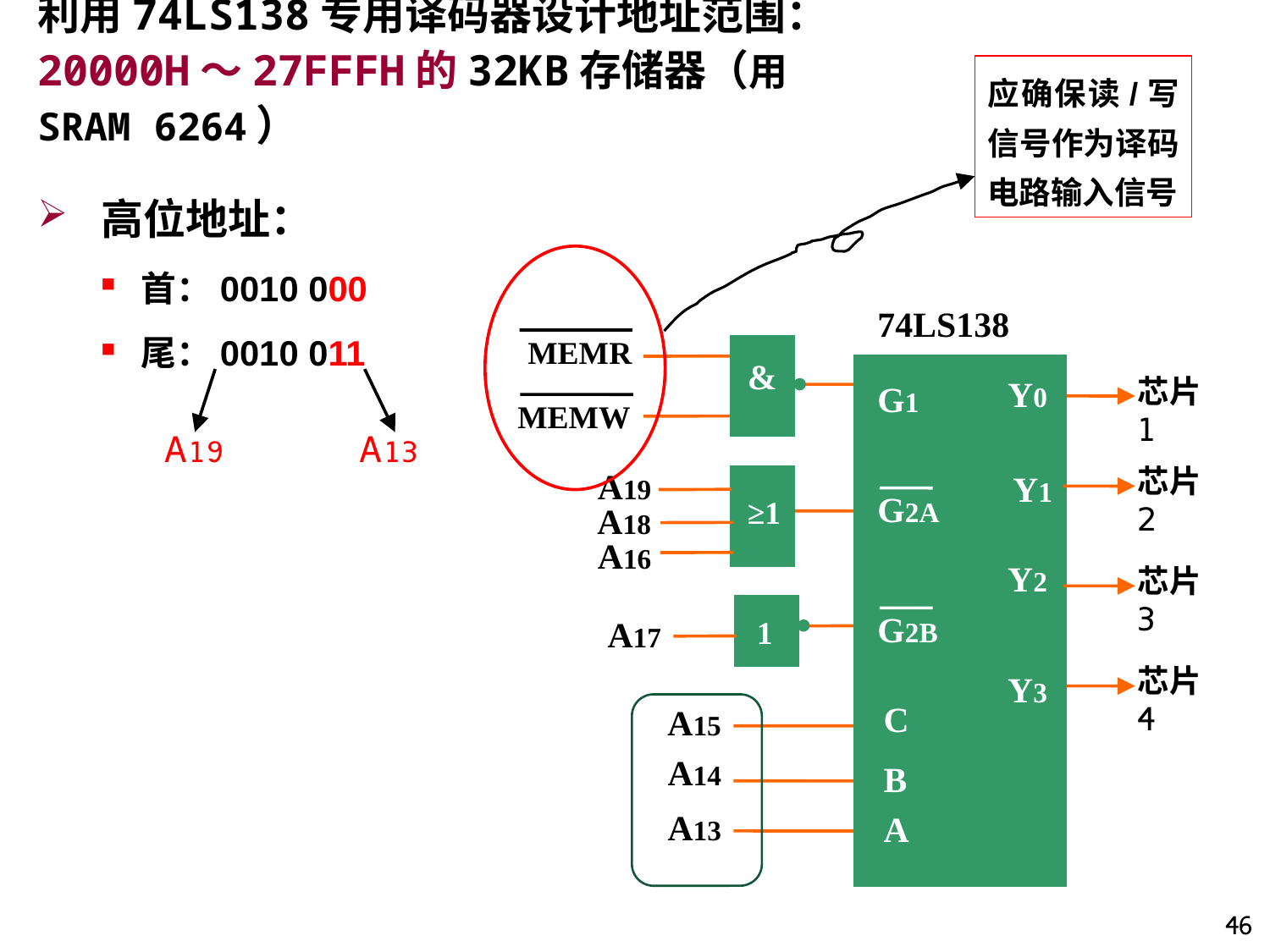

# 利用74LS138专用译码器设计地址范围：20000H～27FFFH的32KB存储器（用SRAM 6264）
应确保读/写信号作为译码电路输入信号
高位地址：
首：0010 000
尾：0010 011

74LS138

Y0
G1
Y1
G2A

Y2
G2B

Y3
C
B
A
MEMR

&

芯片1

MEMW

A19
A13
芯片2
A19

≥1

A18

A16

芯片3

1

A17

芯片4

A15

A14

A13

46